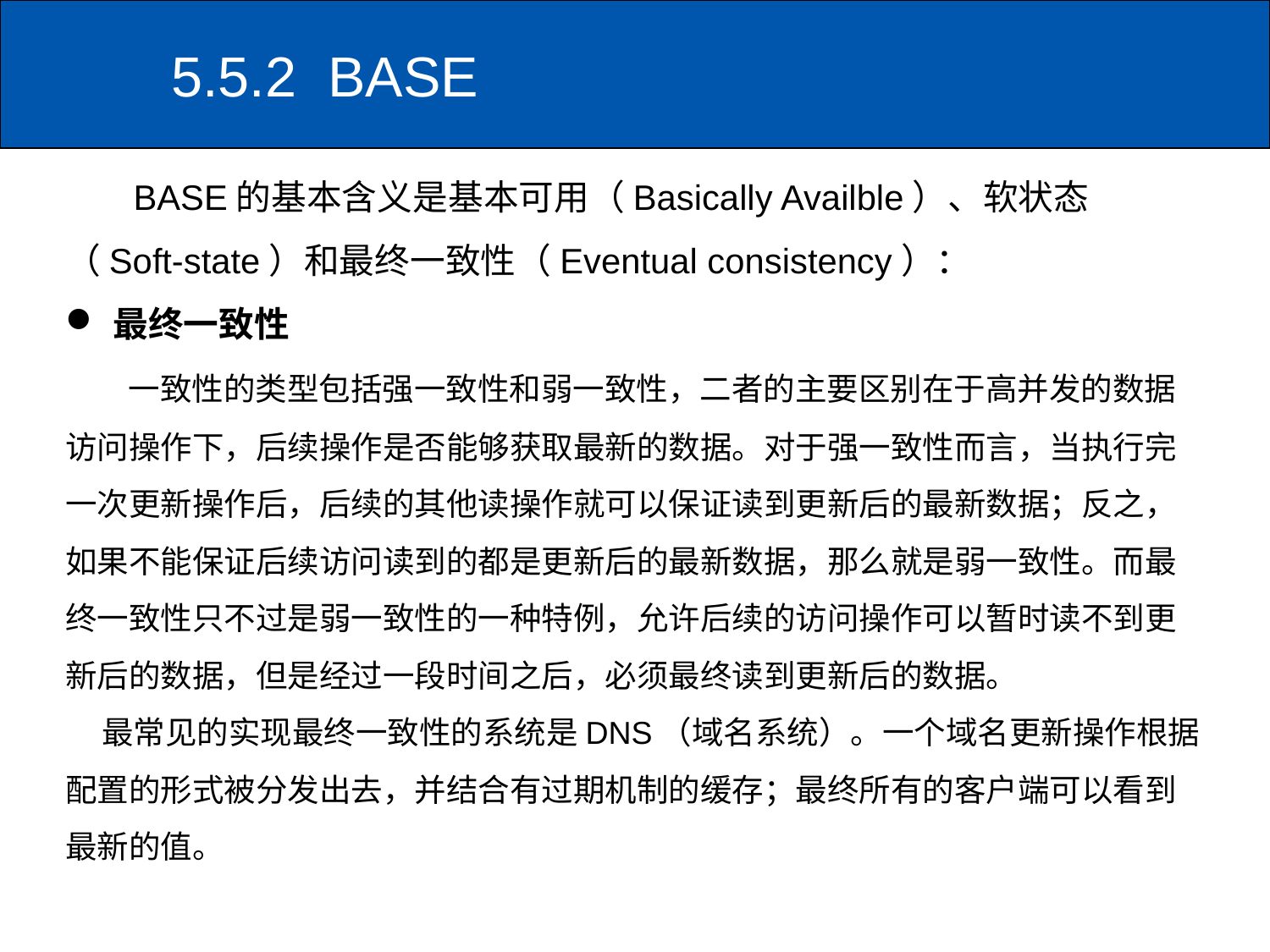

5.5.2  BASE
       BASE的基本含义是基本可用（Basically Availble）、软状态（Soft-state）和最终一致性（Eventual consistency）：
最终一致性
       一致性的类型包括强一致性和弱一致性，二者的主要区别在于高并发的数据访问操作下，后续操作是否能够获取最新的数据。对于强一致性而言，当执行完一次更新操作后，后续的其他读操作就可以保证读到更新后的最新数据；反之，如果不能保证后续访问读到的都是更新后的最新数据，那么就是弱一致性。而最终一致性只不过是弱一致性的一种特例，允许后续的访问操作可以暂时读不到更新后的数据，但是经过一段时间之后，必须最终读到更新后的数据。
    最常见的实现最终一致性的系统是DNS（域名系统）。一个域名更新操作根据配置的形式被分发出去，并结合有过期机制的缓存；最终所有的客户端可以看到最新的值。